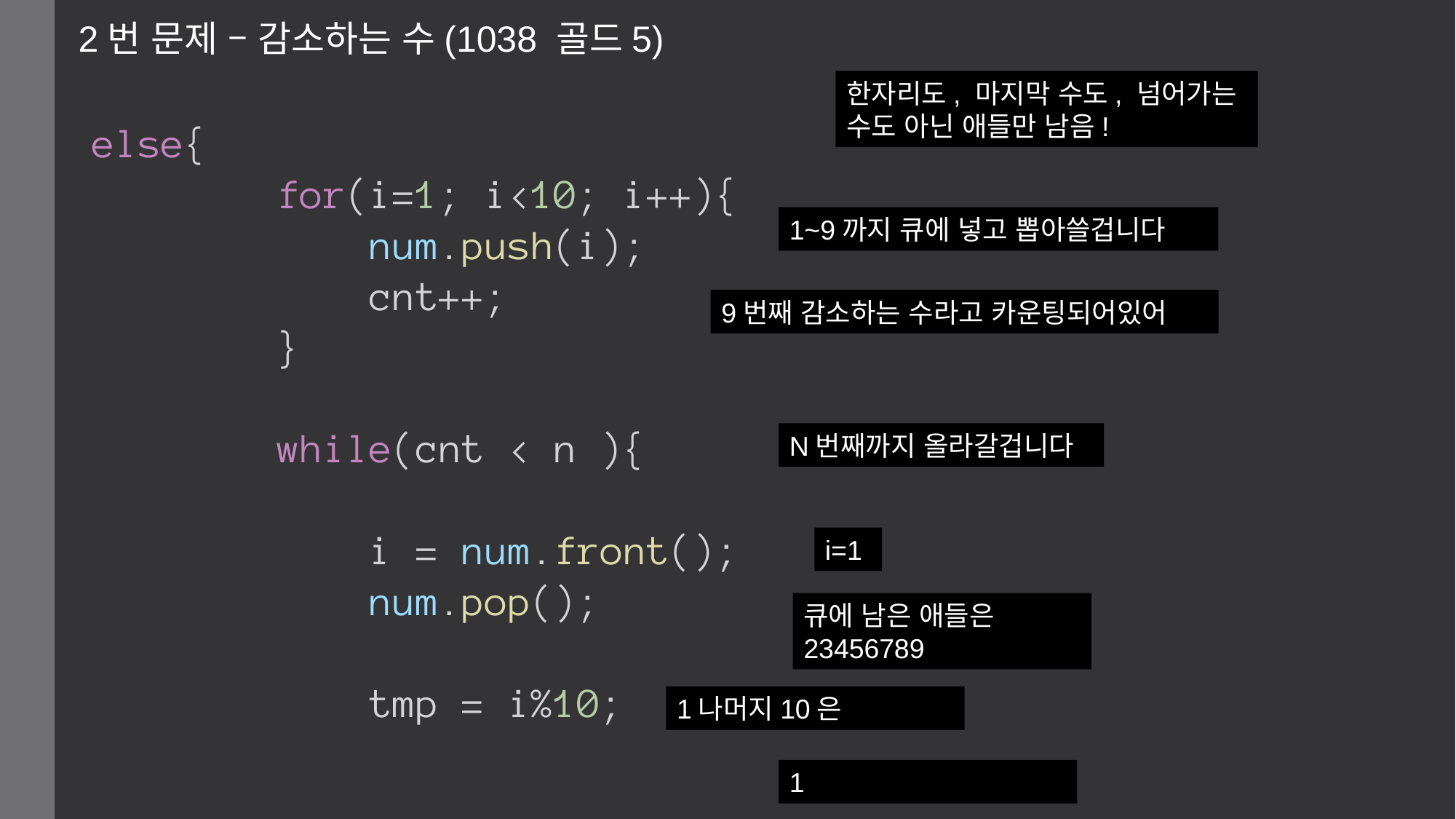

2번 문제 – 감소하는 수(1038 골드5)
한자리도, 마지막 수도, 넘어가는 수도 아닌 애들만 남음!
else{
        for(i=1; i<10; i++){
            num.push(i);
            cnt++;
        }

        while(cnt < n ){
            i = num.front();
            num.pop();
            tmp = i%10;
1~9까지 큐에 넣고 뽑아쓸겁니다
9번째 감소하는 수라고 카운팅되어있어
N번째까지 올라갈겁니다
i=1
큐에 남은 애들은  23456789
1나머지10은
1